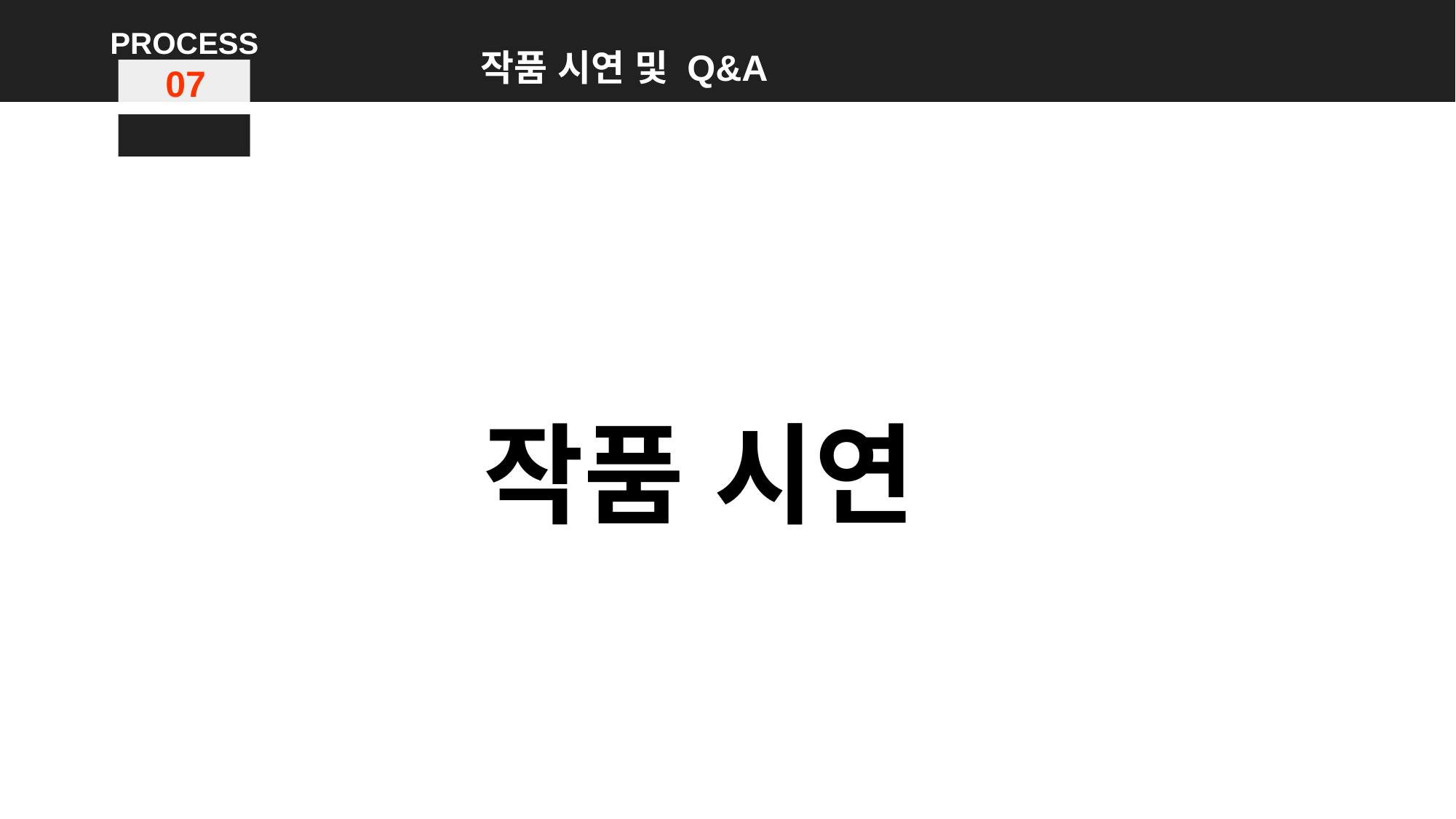

PROCESS
작품 시연 및 Q&A
07

작품 시연